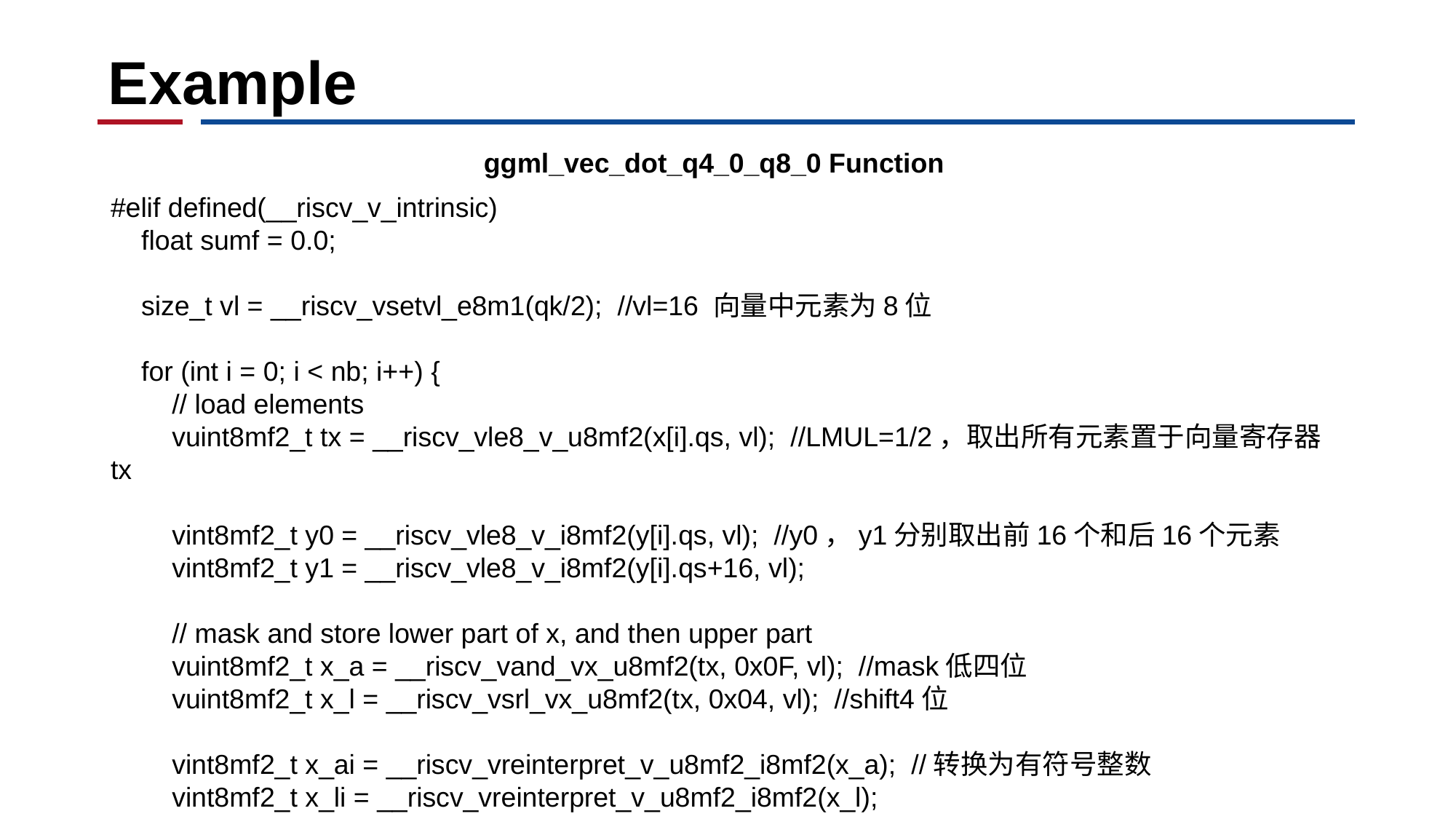

# Example
ggml_vec_dot_q4_0_q8_0 Function
#elif defined(__riscv_v_intrinsic)
    float sumf = 0.0;

    size_t vl = __riscv_vsetvl_e8m1(qk/2);  //vl=16 向量中元素为8位

    for (int i = 0; i < nb; i++) {
        // load elements
        vuint8mf2_t tx = __riscv_vle8_v_u8mf2(x[i].qs, vl);  //LMUL=1/2，取出所有元素置于向量寄存器tx

        vint8mf2_t y0 = __riscv_vle8_v_i8mf2(y[i].qs, vl);  //y0，y1分别取出前16个和后16个元素
        vint8mf2_t y1 = __riscv_vle8_v_i8mf2(y[i].qs+16, vl);

        // mask and store lower part of x, and then upper part
        vuint8mf2_t x_a = __riscv_vand_vx_u8mf2(tx, 0x0F, vl);  //mask低四位
        vuint8mf2_t x_l = __riscv_vsrl_vx_u8mf2(tx, 0x04, vl);  //shift4位

        vint8mf2_t x_ai = __riscv_vreinterpret_v_u8mf2_i8mf2(x_a);  //转换为有符号整数
        vint8mf2_t x_li = __riscv_vreinterpret_v_u8mf2_i8mf2(x_l);